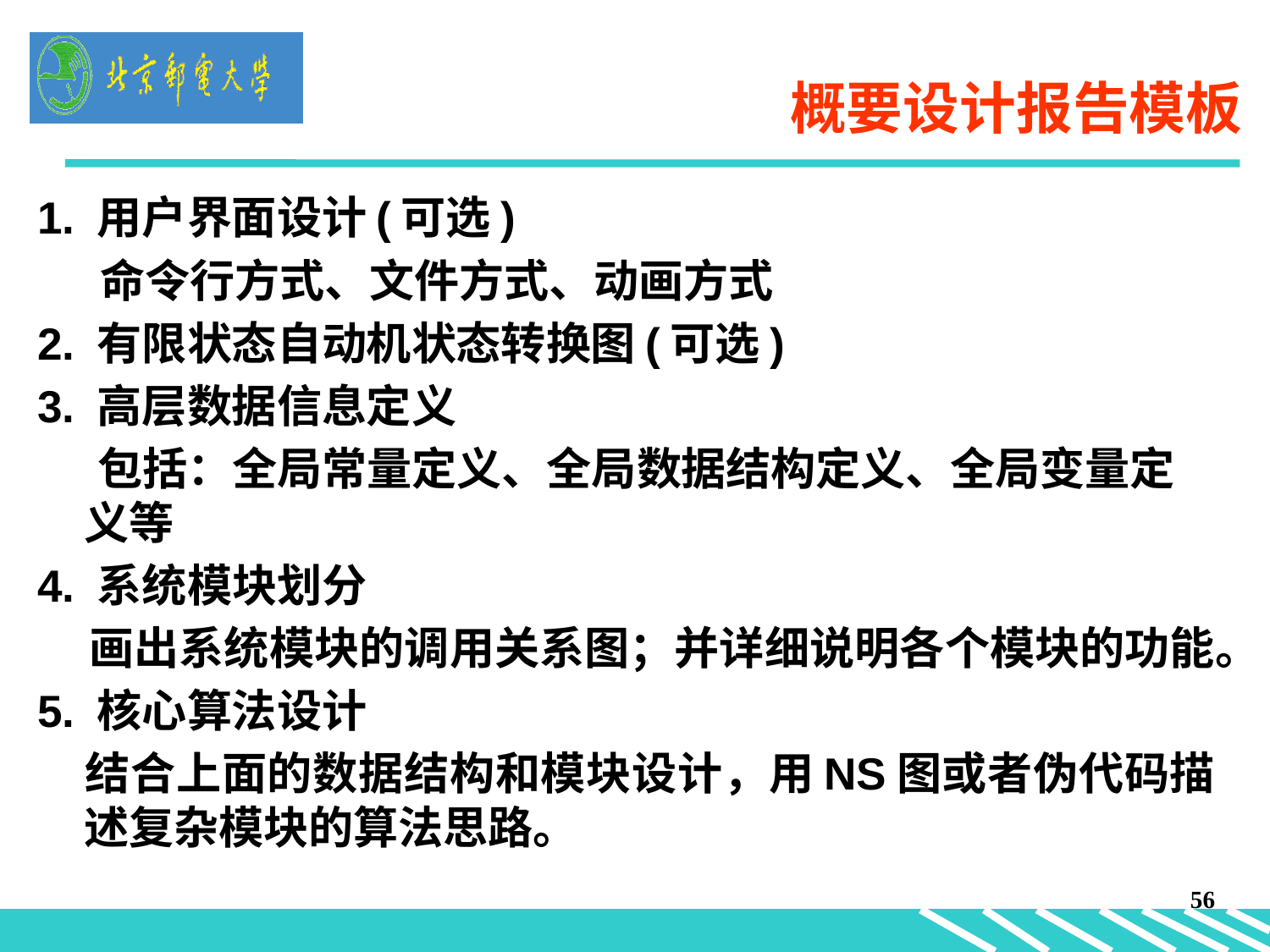

# 概要设计报告模板
1. 用户界面设计(可选)
命令行方式、文件方式、动画方式
2. 有限状态自动机状态转换图(可选)
3. 高层数据信息定义
     包括：全局常量定义、全局数据结构定义、全局变量定义等
4. 系统模块划分
    画出系统模块的调用关系图；并详细说明各个模块的功能。
5. 核心算法设计
	结合上面的数据结构和模块设计，用NS图或者伪代码描述复杂模块的算法思路。
56